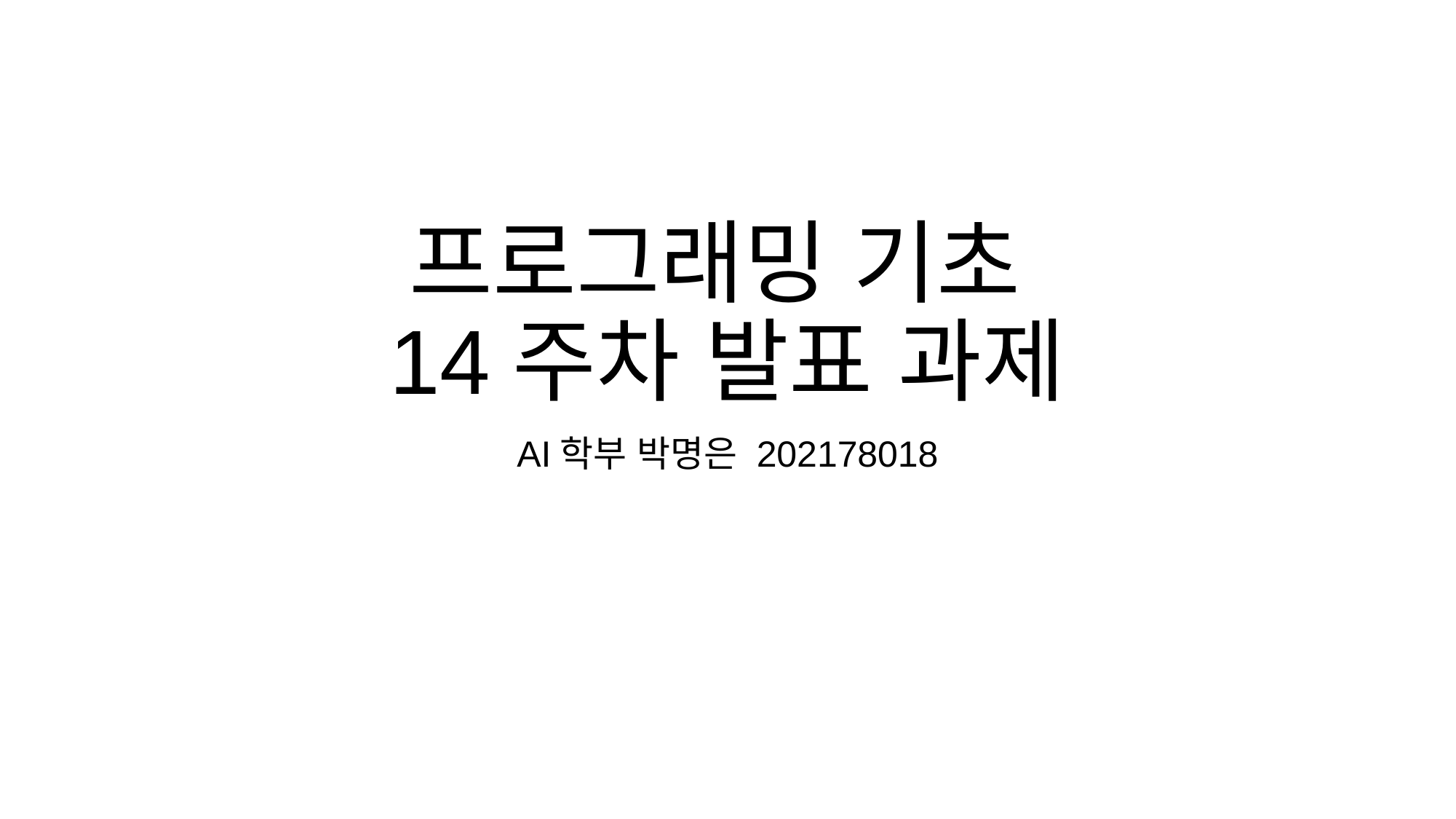

# 프로그래밍 기초 14주차 발표 과제
AI학부 박명은 202178018